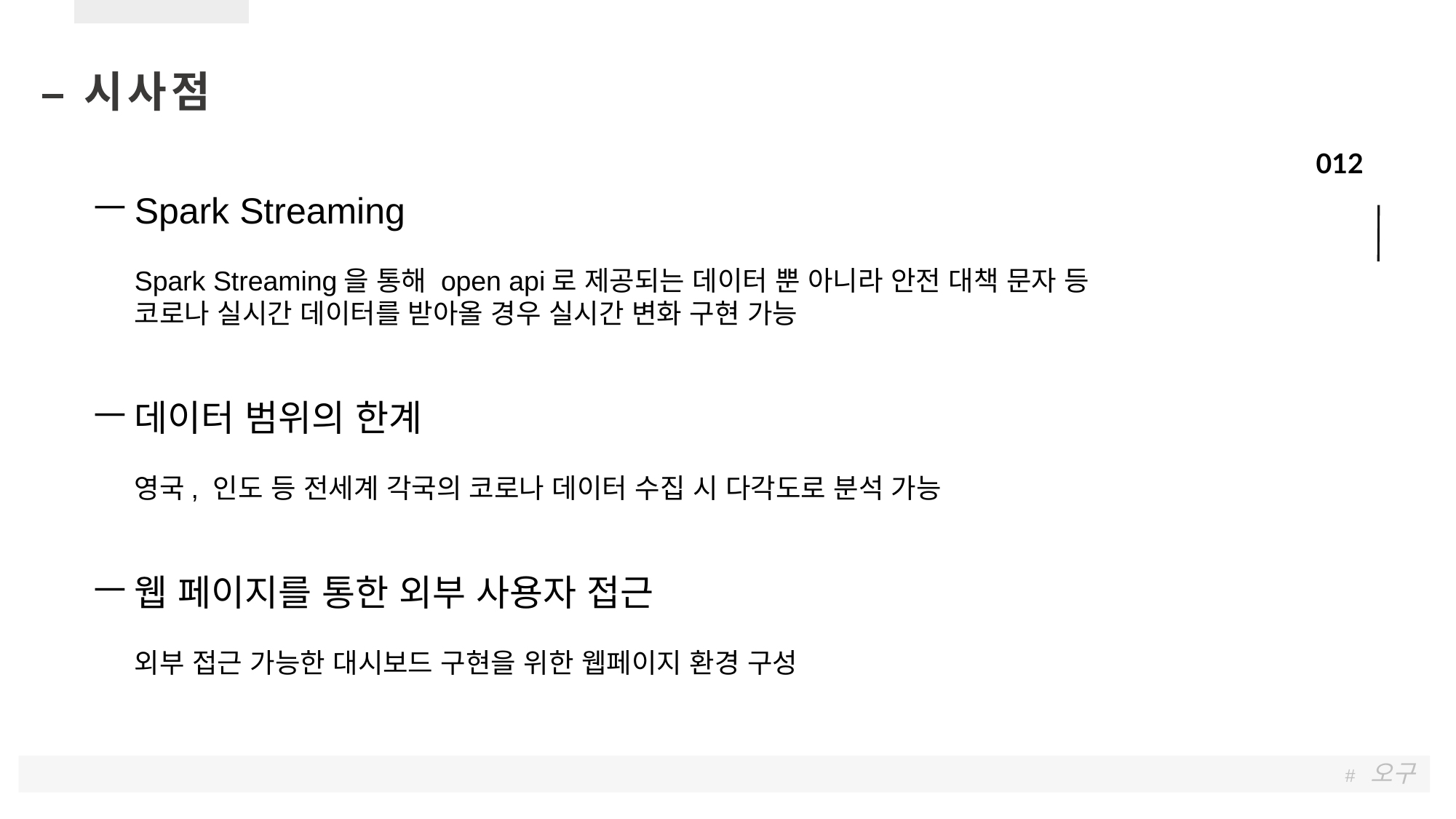

시사점

Spark Streaming
Spark Streaming을 통해 open api로 제공되는 데이터 뿐 아니라 안전 대책 문자 등
코로나 실시간 데이터를 받아올 경우 실시간 변화 구현 가능

데이터 범위의 한계
영국, 인도 등 전세계 각국의 코로나 데이터 수집 시 다각도로 분석 가능

웹 페이지를 통한 외부 사용자 접근
외부 접근 가능한 대시보드 구현을 위한 웹페이지 환경 구성

# 오구